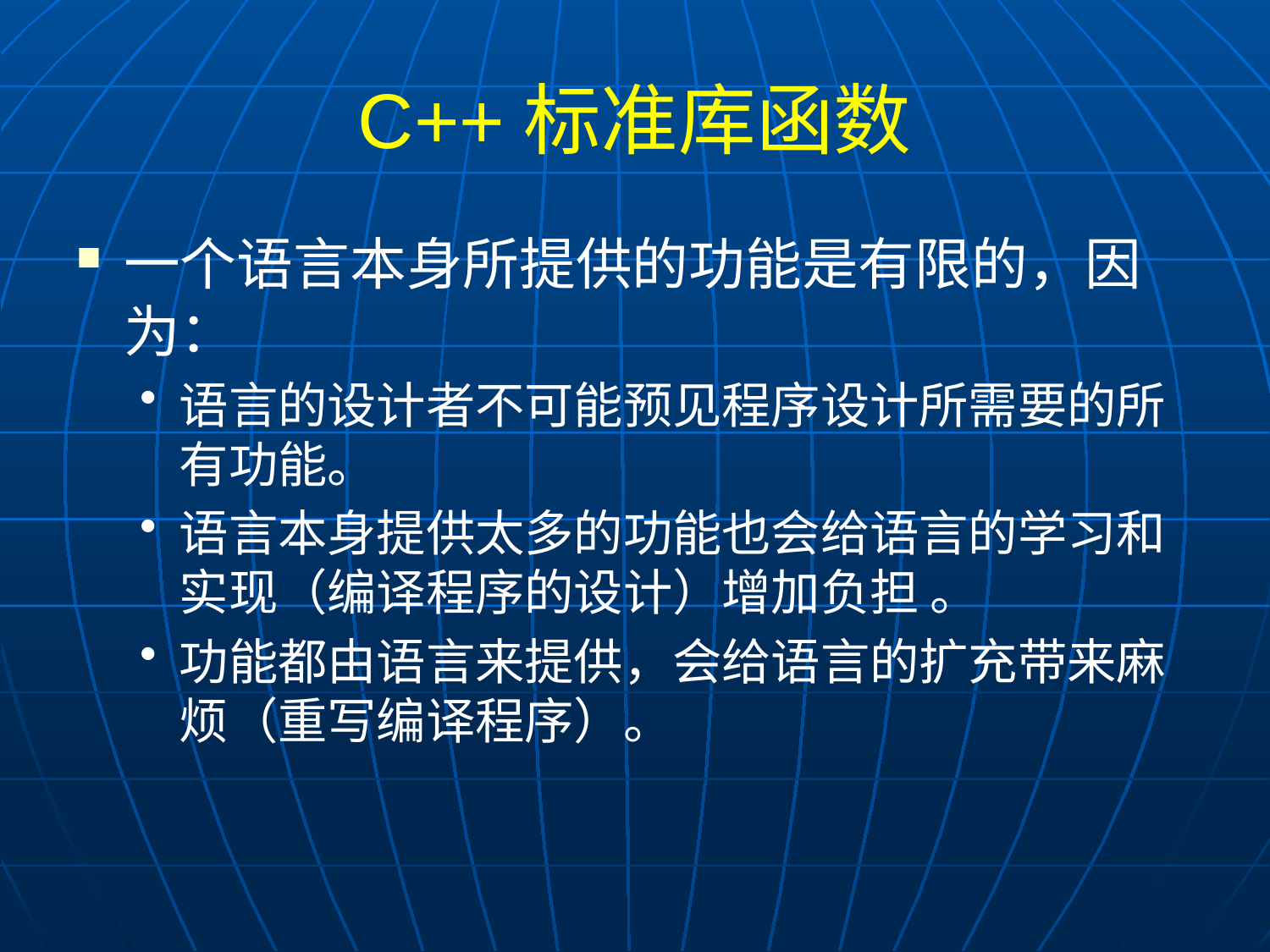

# C++标准库函数
一个语言本身所提供的功能是有限的，因为：
语言的设计者不可能预见程序设计所需要的所有功能。
语言本身提供太多的功能也会给语言的学习和实现（编译程序的设计）增加负担 。
功能都由语言来提供，会给语言的扩充带来麻烦（重写编译程序）。